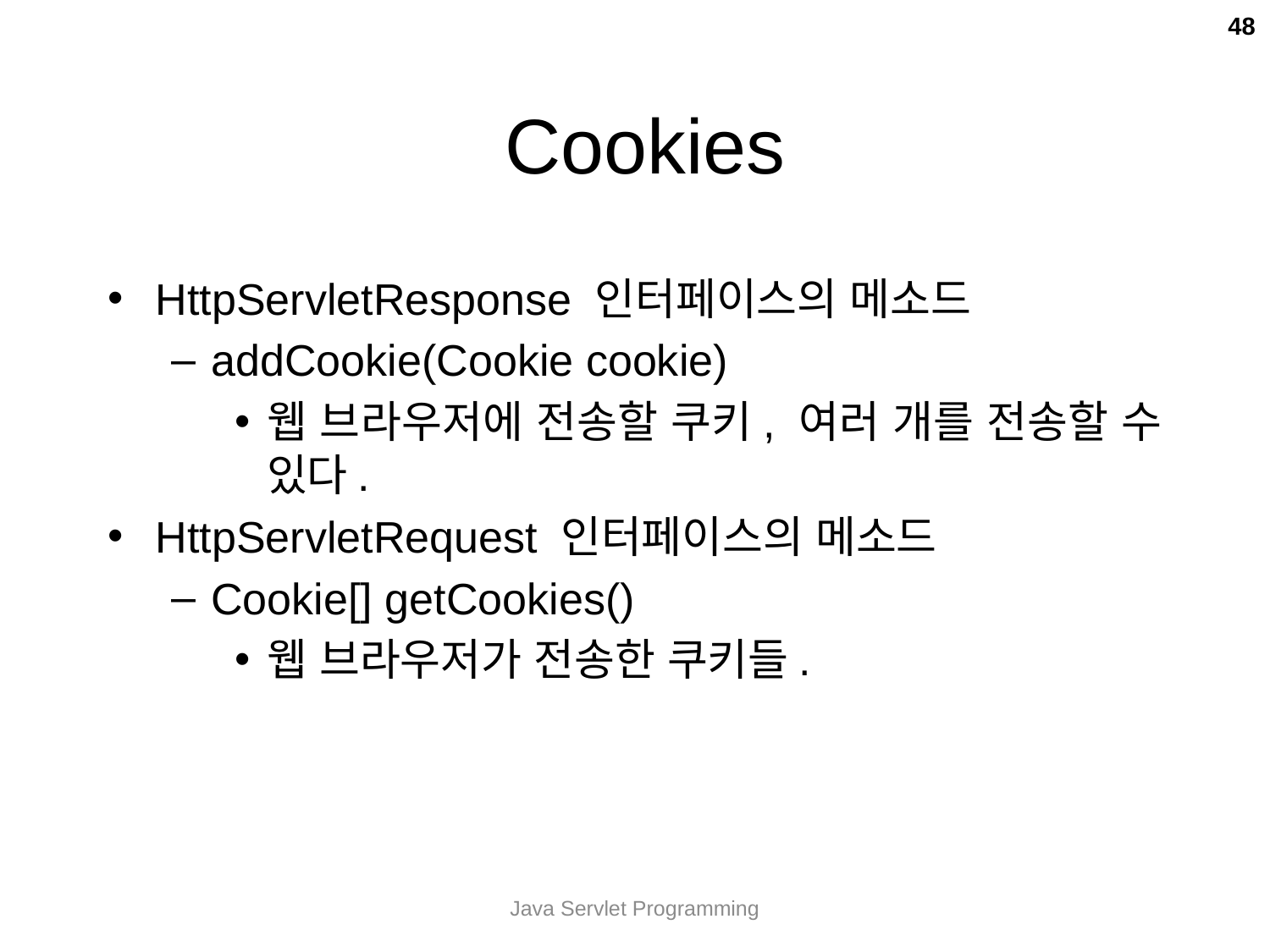

48
# Cookies
HttpServletResponse 인터페이스의 메소드
addCookie(Cookie cookie)
웹 브라우저에 전송할 쿠키, 여러 개를 전송할 수 있다.
HttpServletRequest 인터페이스의 메소드
Cookie[] getCookies()
웹 브라우저가 전송한 쿠키들.

Java Servlet Programming